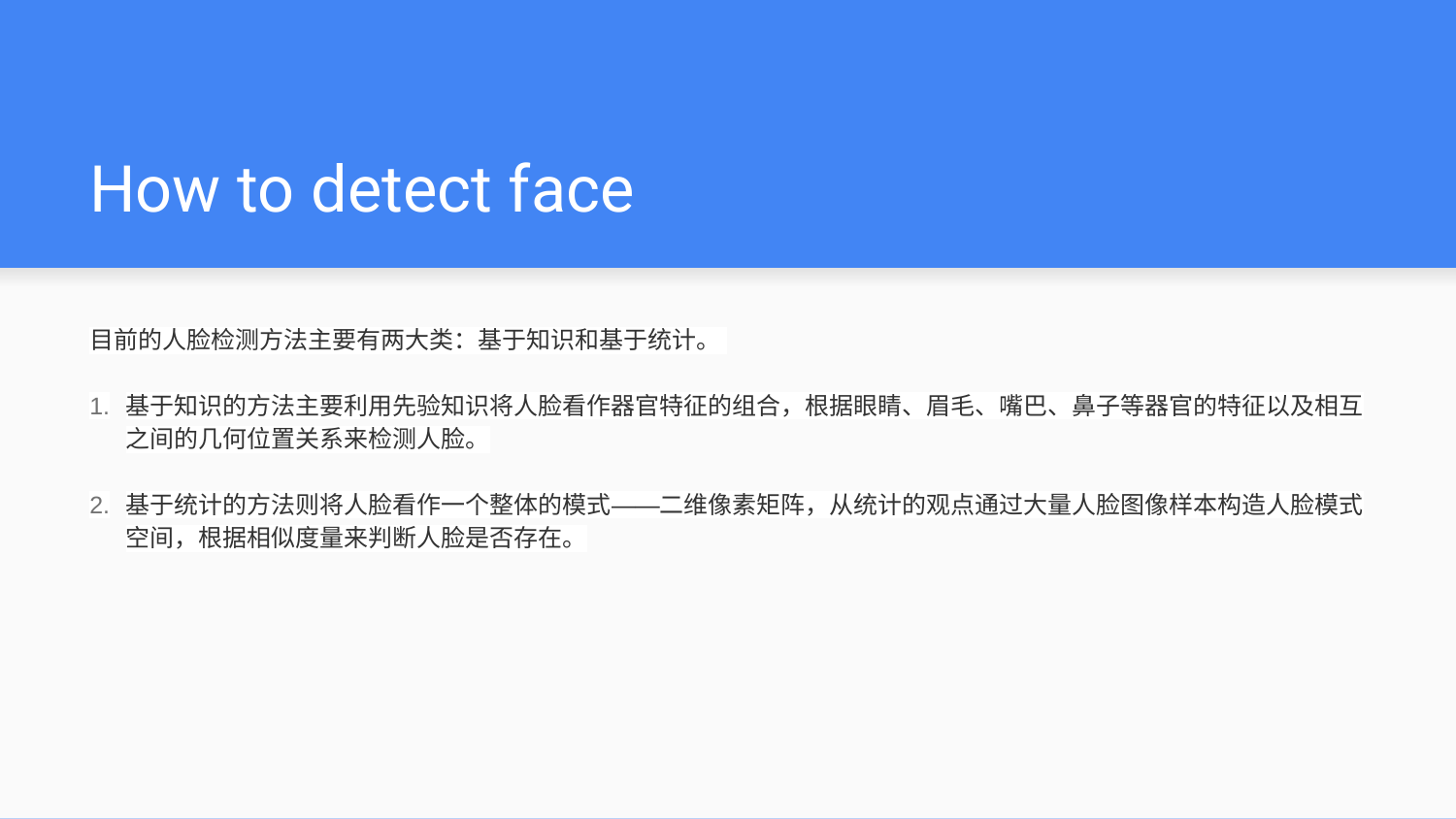

# How to detect face
目前的人脸检测方法主要有两大类：基于知识和基于统计。
基于知识的方法主要利用先验知识将人脸看作器官特征的组合，根据眼睛、眉毛、嘴巴、鼻子等器官的特征以及相互之间的几何位置关系来检测人脸。
基于统计的方法则将人脸看作一个整体的模式——二维像素矩阵，从统计的观点通过大量人脸图像样本构造人脸模式空间，根据相似度量来判断人脸是否存在。